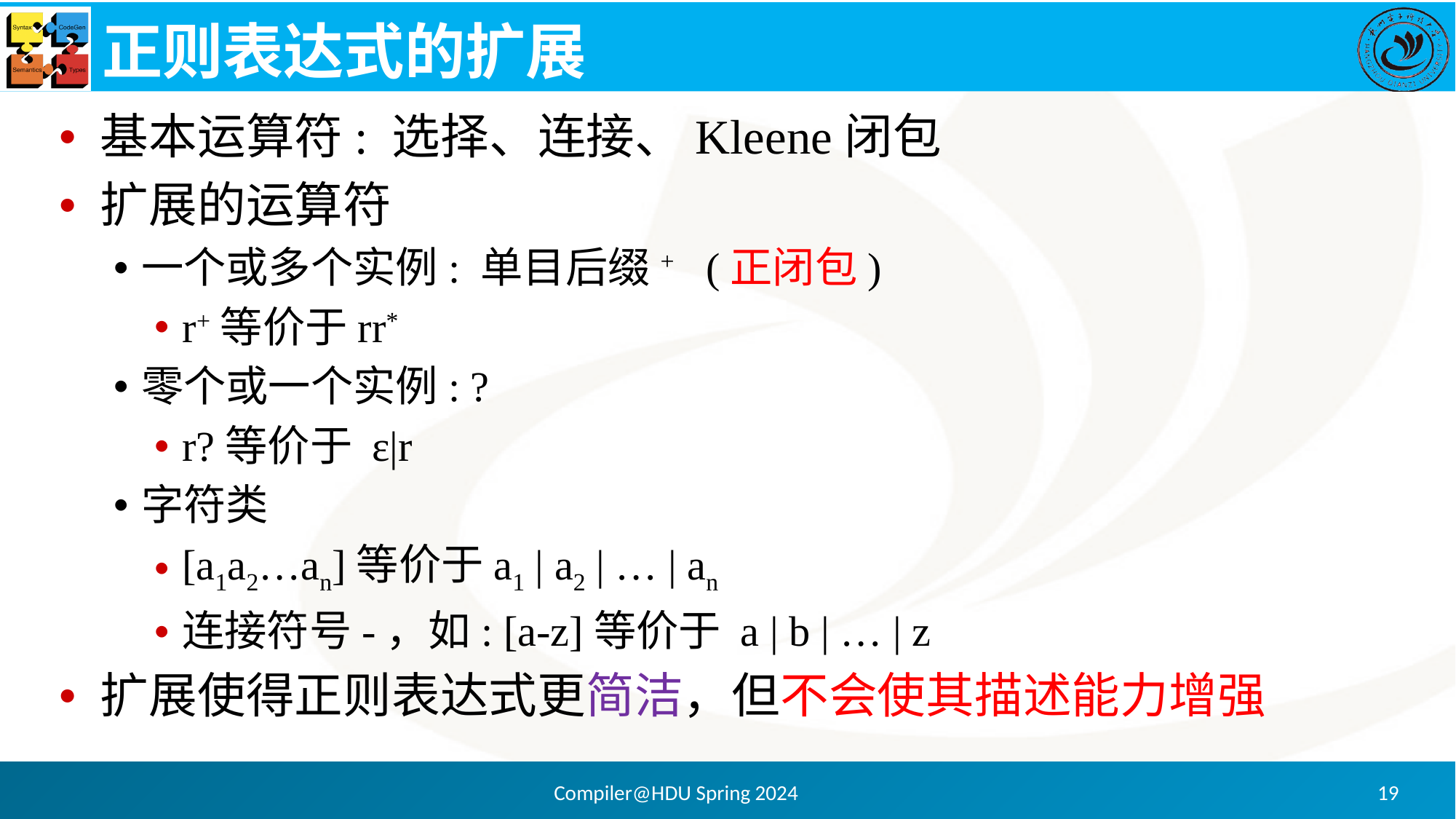

# 正则表达式的扩展
基本运算符: 选择、连接、Kleene闭包
扩展的运算符
一个或多个实例: 单目后缀+   (正闭包)
r+等价于rr*
零个或一个实例: ?
r?等价于 ε|r
字符类
[a1a2…an]等价于a1 | a2 | … | an
连接符号-，如: [a-z]等价于 a | b | … | z
扩展使得正则表达式更简洁，但不会使其描述能力增强
Compiler@HDU Spring 2024
19